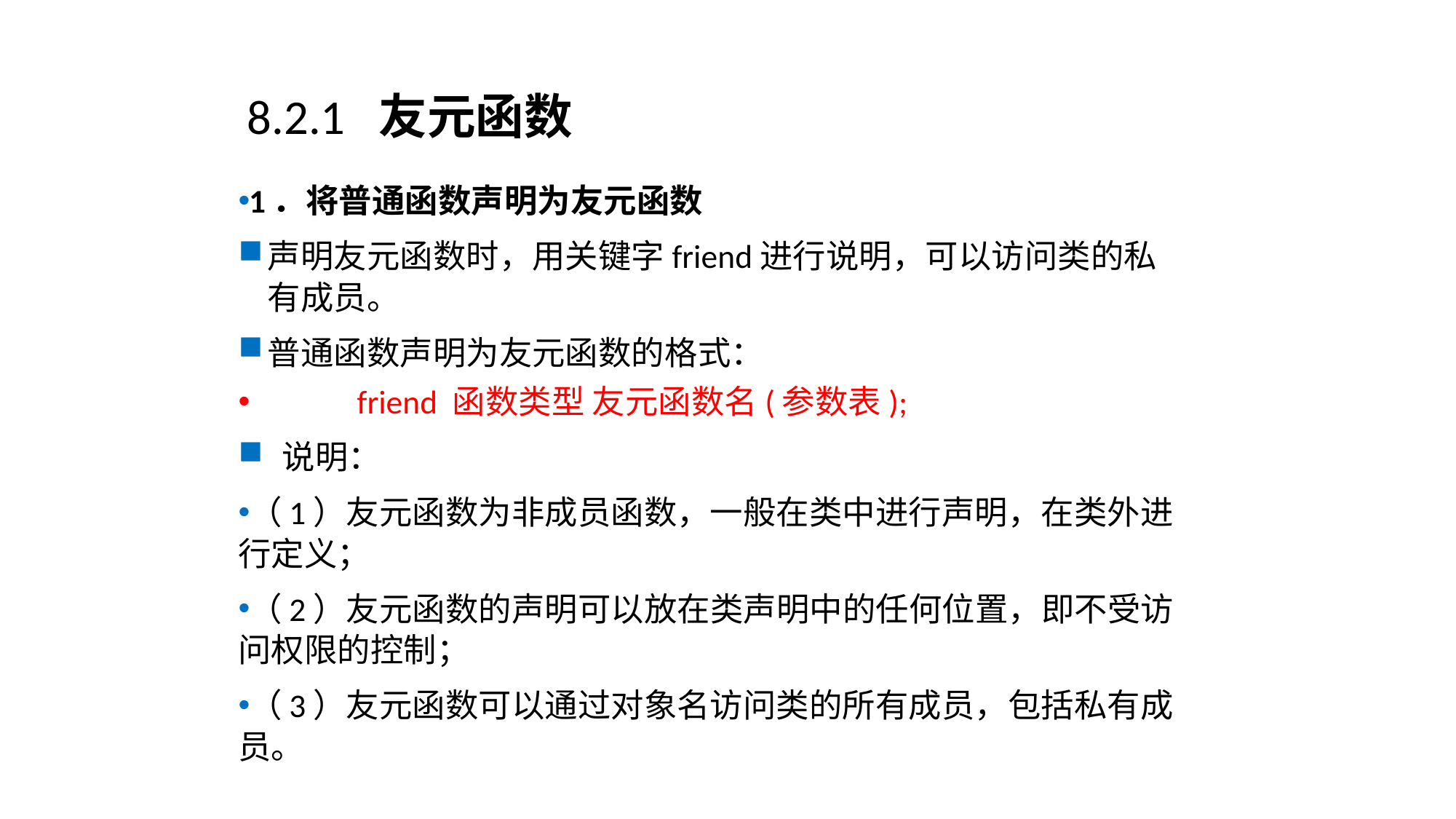

# 8.2.1  友元函数
1．将普通函数声明为友元函数
声明友元函数时，用关键字friend进行说明，可以访问类的私有成员。
普通函数声明为友元函数的格式：
            friend 函数类型 友元函数名(参数表);
 说明：
（1）友元函数为非成员函数，一般在类中进行声明，在类外进行定义；
（2）友元函数的声明可以放在类声明中的任何位置，即不受访问权限的控制；
（3）友元函数可以通过对象名访问类的所有成员，包括私有成员。